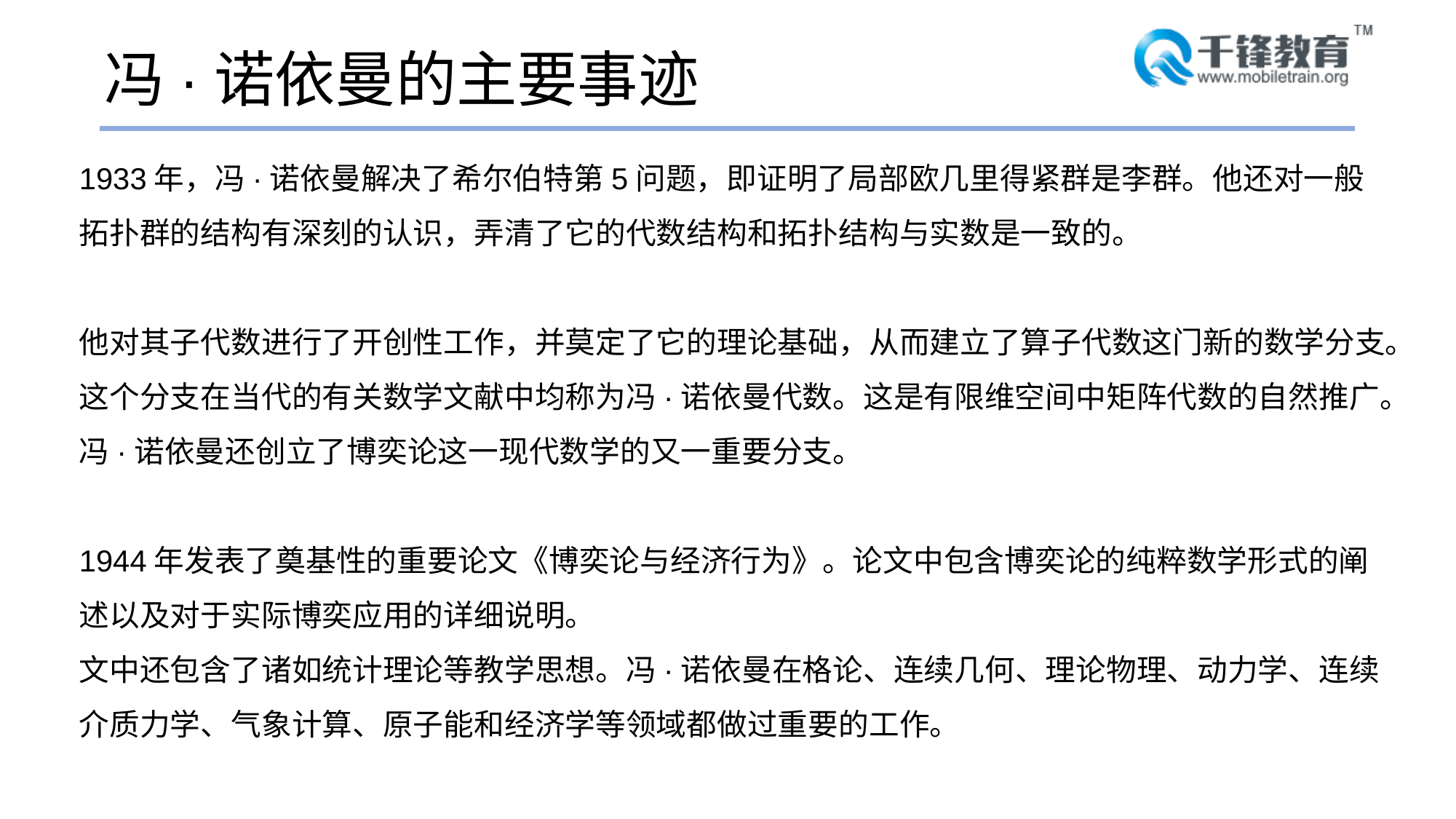

冯·诺依曼的主要事迹
1933年，冯·诺依曼解决了希尔伯特第5问题，即证明了局部欧几里得紧群是李群。他还对一般拓扑群的结构有深刻的认识，弄清了它的代数结构和拓扑结构与实数是一致的。

他对其子代数进行了开创性工作，并莫定了它的理论基础，从而建立了算子代数这门新的数学分支。
这个分支在当代的有关数学文献中均称为冯·诺依曼代数。这是有限维空间中矩阵代数的自然推广。
冯·诺依曼还创立了博奕论这一现代数学的又一重要分支。

1944年发表了奠基性的重要论文《博奕论与经济行为》。论文中包含博奕论的纯粹数学形式的阐述以及对于实际博奕应用的详细说明。
文中还包含了诸如统计理论等教学思想。冯·诺依曼在格论、连续几何、理论物理、动力学、连续介质力学、气象计算、原子能和经济学等领域都做过重要的工作。